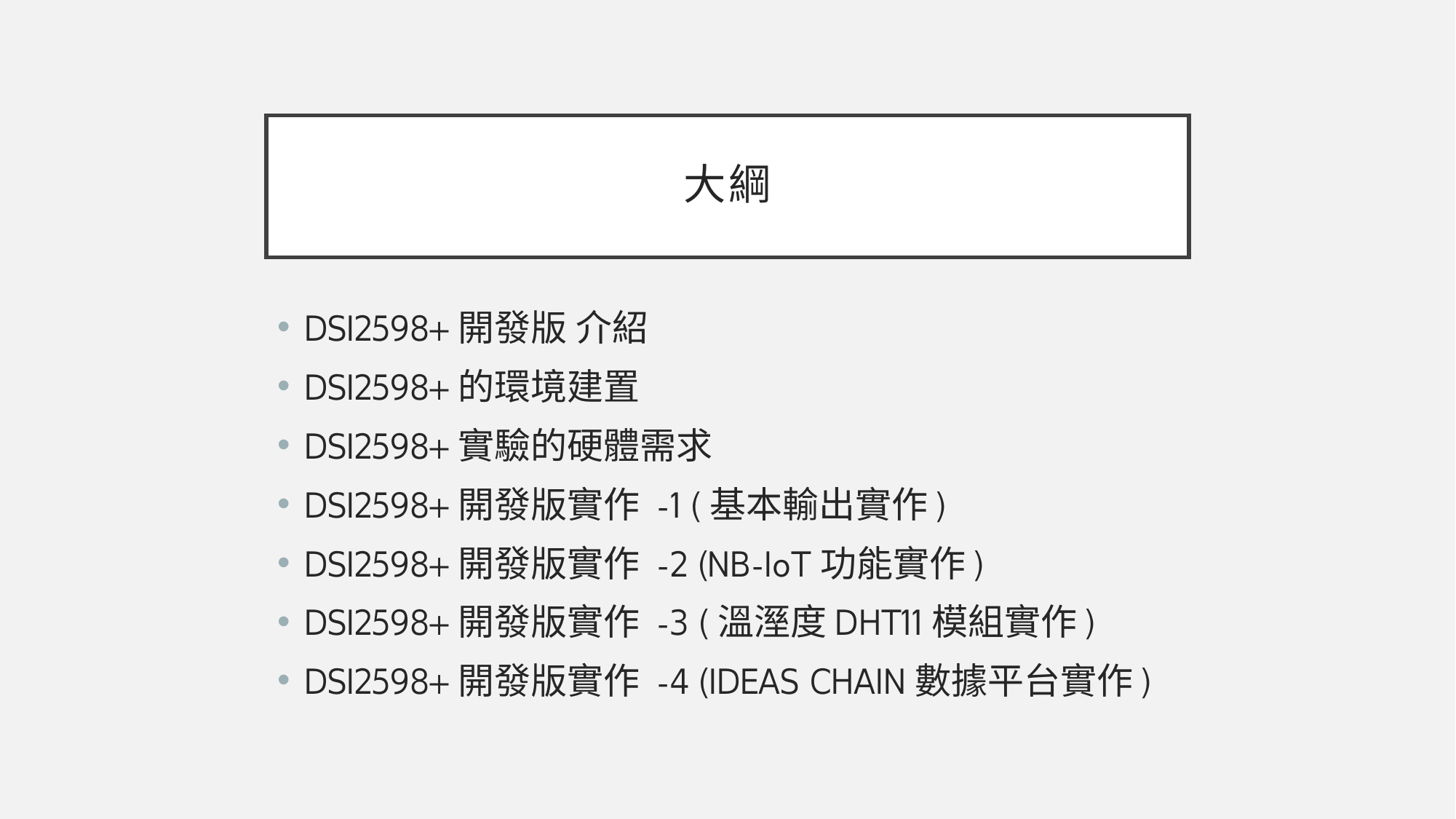

# 大綱
DSI2598+開發版 介紹
DSI2598+的環境建置
DSI2598+實驗的硬體需求
DSI2598+開發版實作 -1 (基本輸出實作)
DSI2598+開發版實作 -2 (NB-IoT功能實作)
DSI2598+開發版實作 -3 (溫溼度DHT11模組實作)
DSI2598+開發版實作 -4 (IDEAS CHAIN數據平台實作)